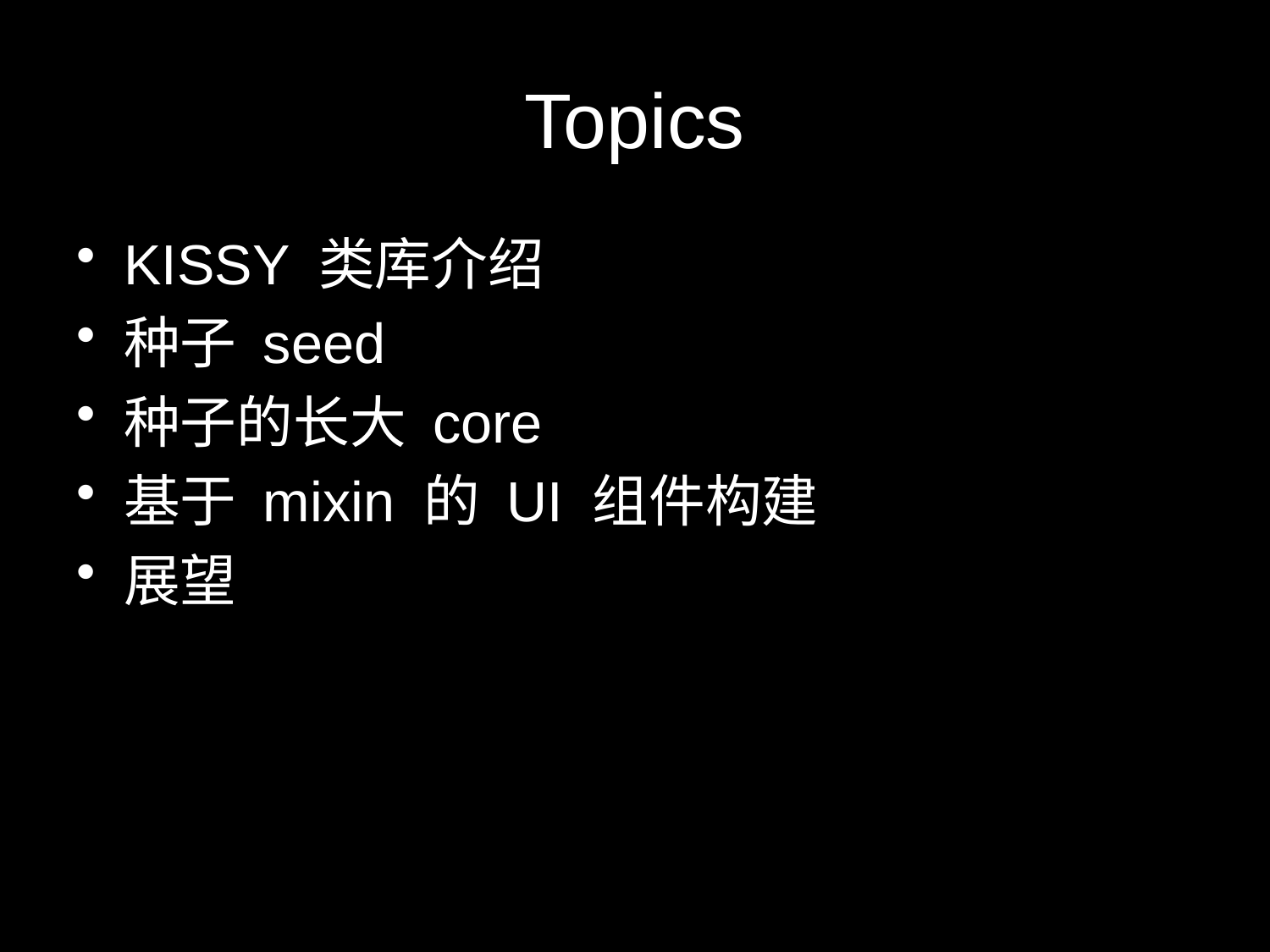

# Topics
KISSY 类库介绍
种子 seed
种子的长大 core
基于 mixin 的 UI 组件构建
展望